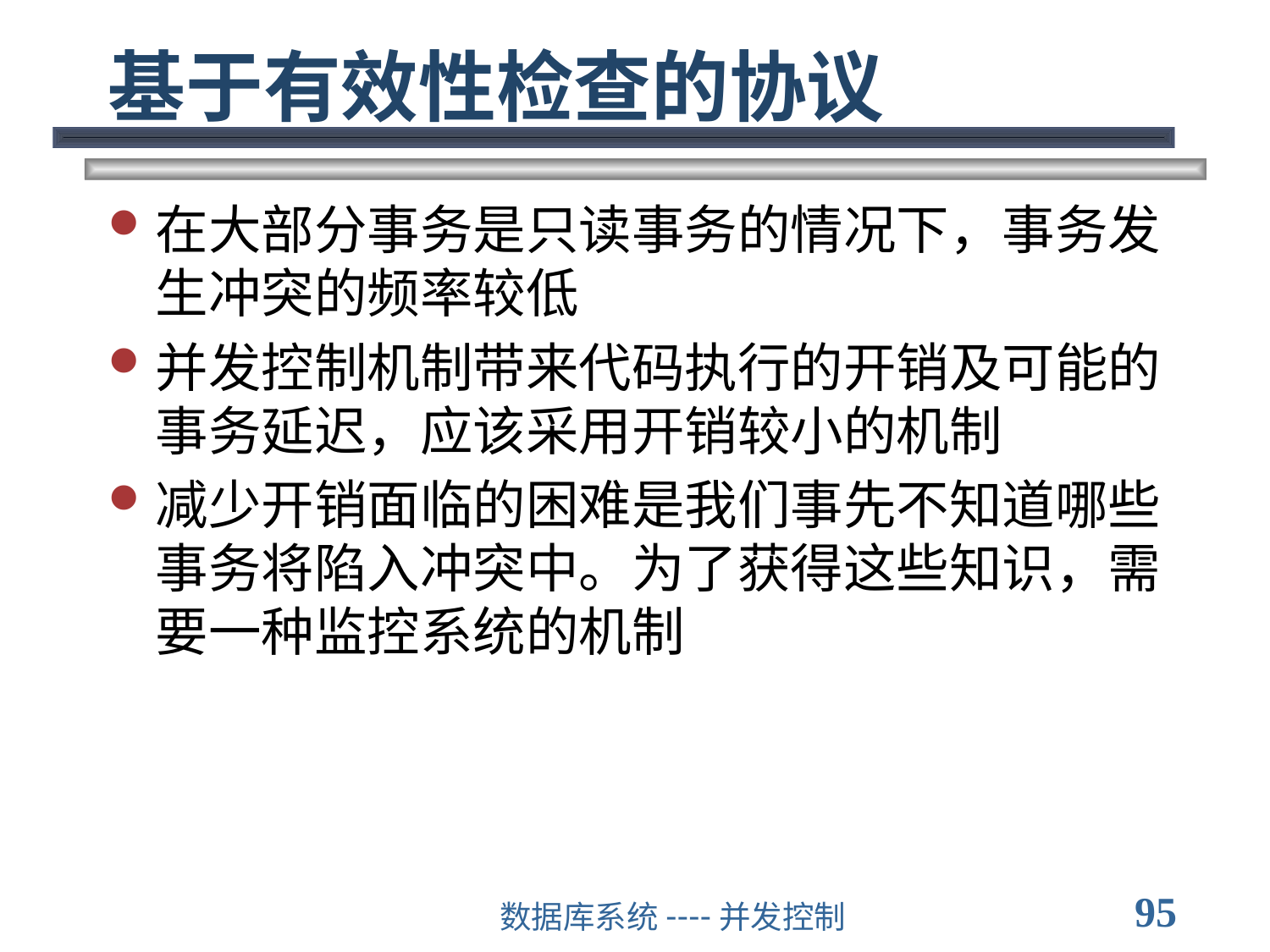

# 基于有效性检查的协议
在大部分事务是只读事务的情况下，事务发生冲突的频率较低
并发控制机制带来代码执行的开销及可能的事务延迟，应该采用开销较小的机制
减少开销面临的困难是我们事先不知道哪些事务将陷入冲突中。为了获得这些知识，需要一种监控系统的机制
95
数据库系统----并发控制